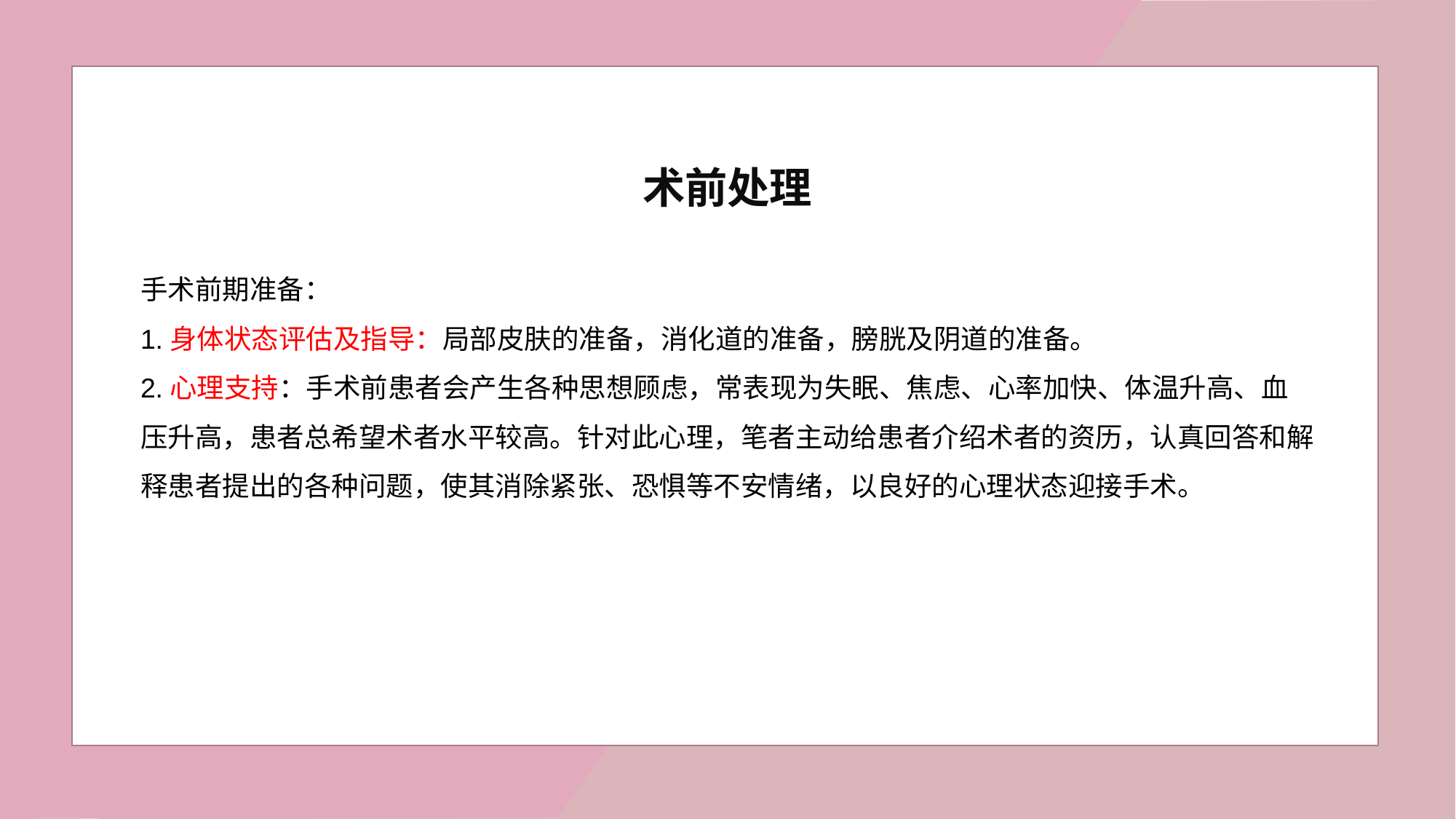

术前处理
手术前期准备：
1.身体状态评估及指导：局部皮肤的准备，消化道的准备，膀胱及阴道的准备。
2.心理支持：手术前患者会产生各种思想顾虑，常表现为失眠、焦虑、心率加快、体温升高、血压升高，患者总希望术者水平较高。针对此心理，笔者主动给患者介绍术者的资历，认真回答和解释患者提出的各种问题，使其消除紧张、恐惧等不安情绪，以良好的心理状态迎接手术。